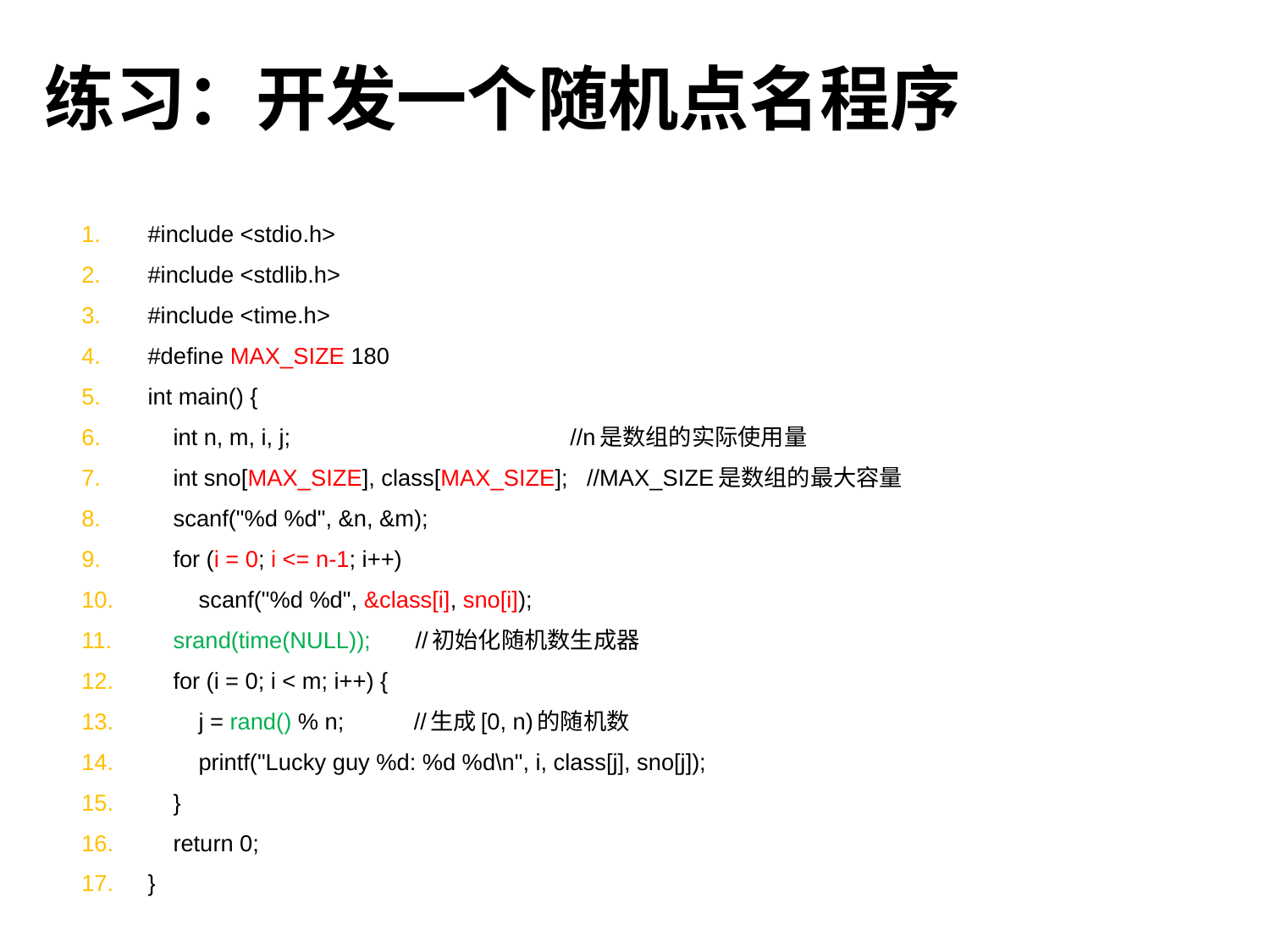

# 练习：开发一个随机点名程序
#include <stdio.h>
#include <stdlib.h>
#include <time.h>
#define MAX_SIZE 180
int main() {
    int n, m, i, j;                                            //n是数组的实际使用量
    int sno[MAX_SIZE], class[MAX_SIZE];   //MAX_SIZE是数组的最大容量
    scanf("%d %d", &n, &m);
    for (i = 0; i <= n-1; i++)
        scanf("%d %d", &class[i], sno[i]);
    srand(time(NULL));       //初始化随机数生成器
    for (i = 0; i < m; i++) {
        j = rand() % n;           //生成[0, n)的随机数
        printf("Lucky guy %d: %d %d\n", i, class[j], sno[j]);
    }
    return 0;
}